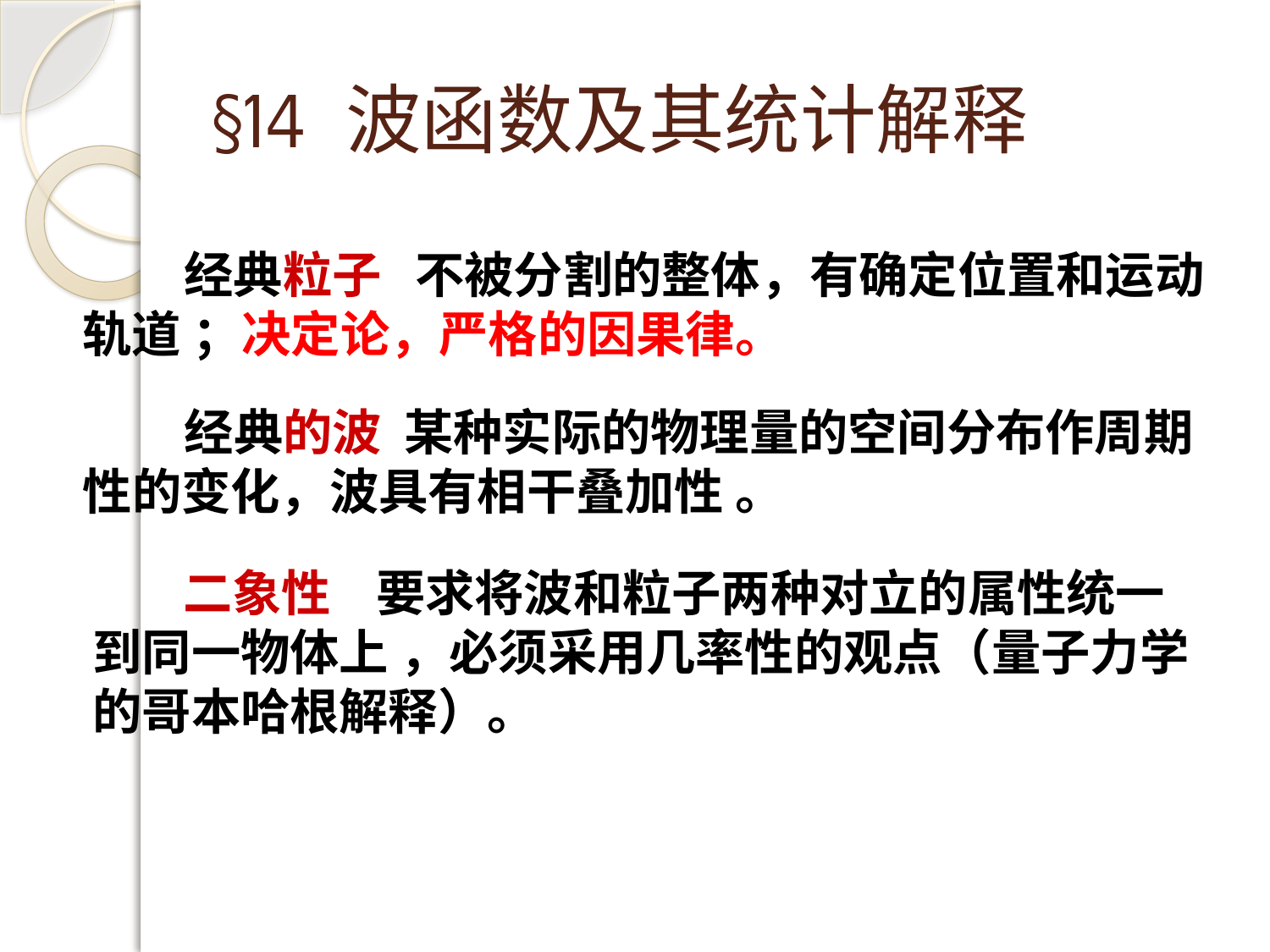

# §14 波函数及其统计解释
        经典粒子   不被分割的整体，有确定位置和运动轨道 ；决定论，严格的因果律。

        经典的波  某种实际的物理量的空间分布作周期性的变化，波具有相干叠加性 。
       二象性    要求将波和粒子两种对立的属性统一到同一物体上 ，必须采用几率性的观点（量子力学的哥本哈根解释）。